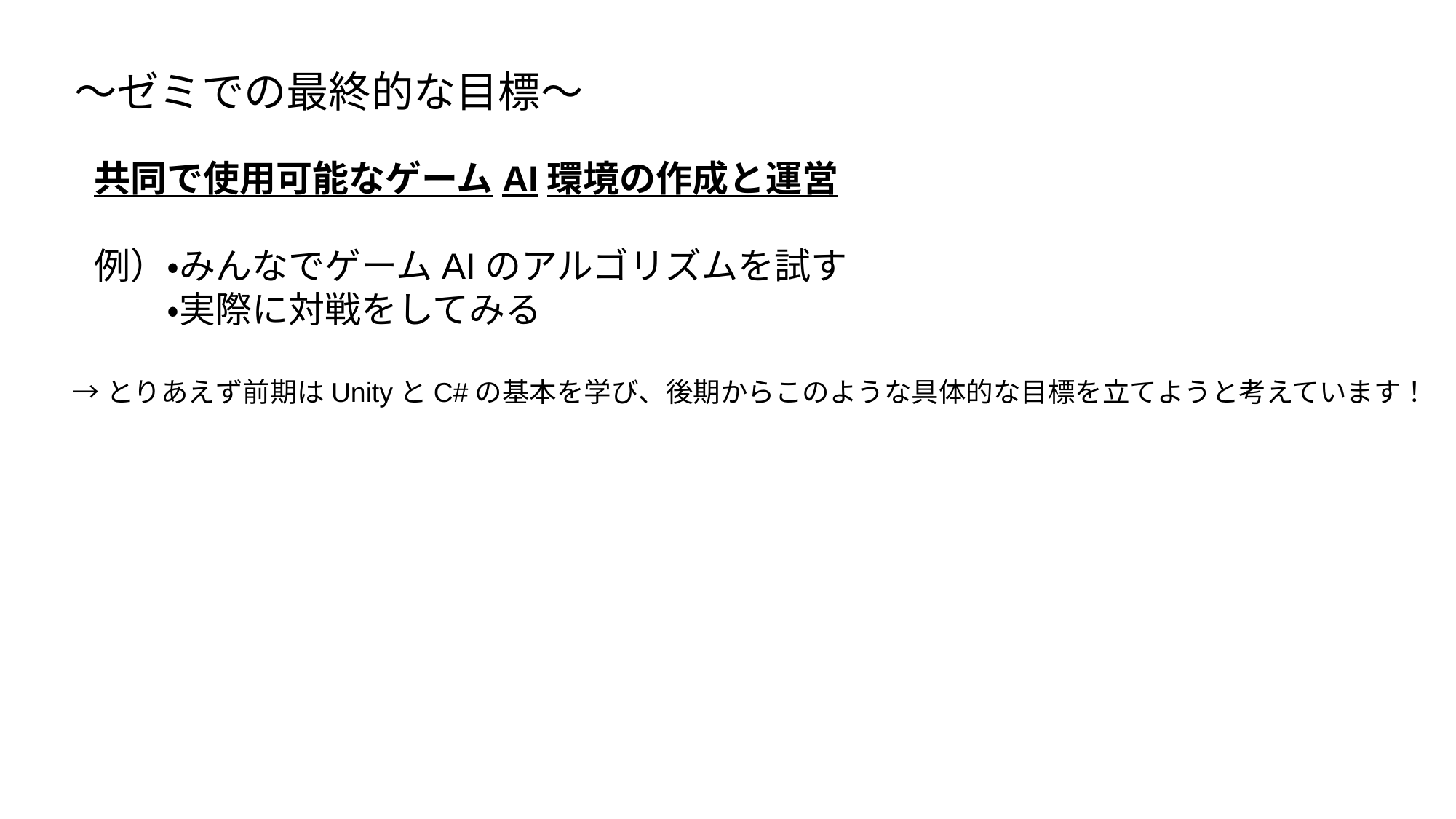

〜ゼミでの最終的な目標〜
共同で使用可能なゲームAI環境の作成と運営

例）・みんなでゲームAIのアルゴリズムを試す
　　・実際に対戦をしてみる
→とりあえず前期はUnityとC#の基本を学び、後期からこのような具体的な目標を立てようと考えています！